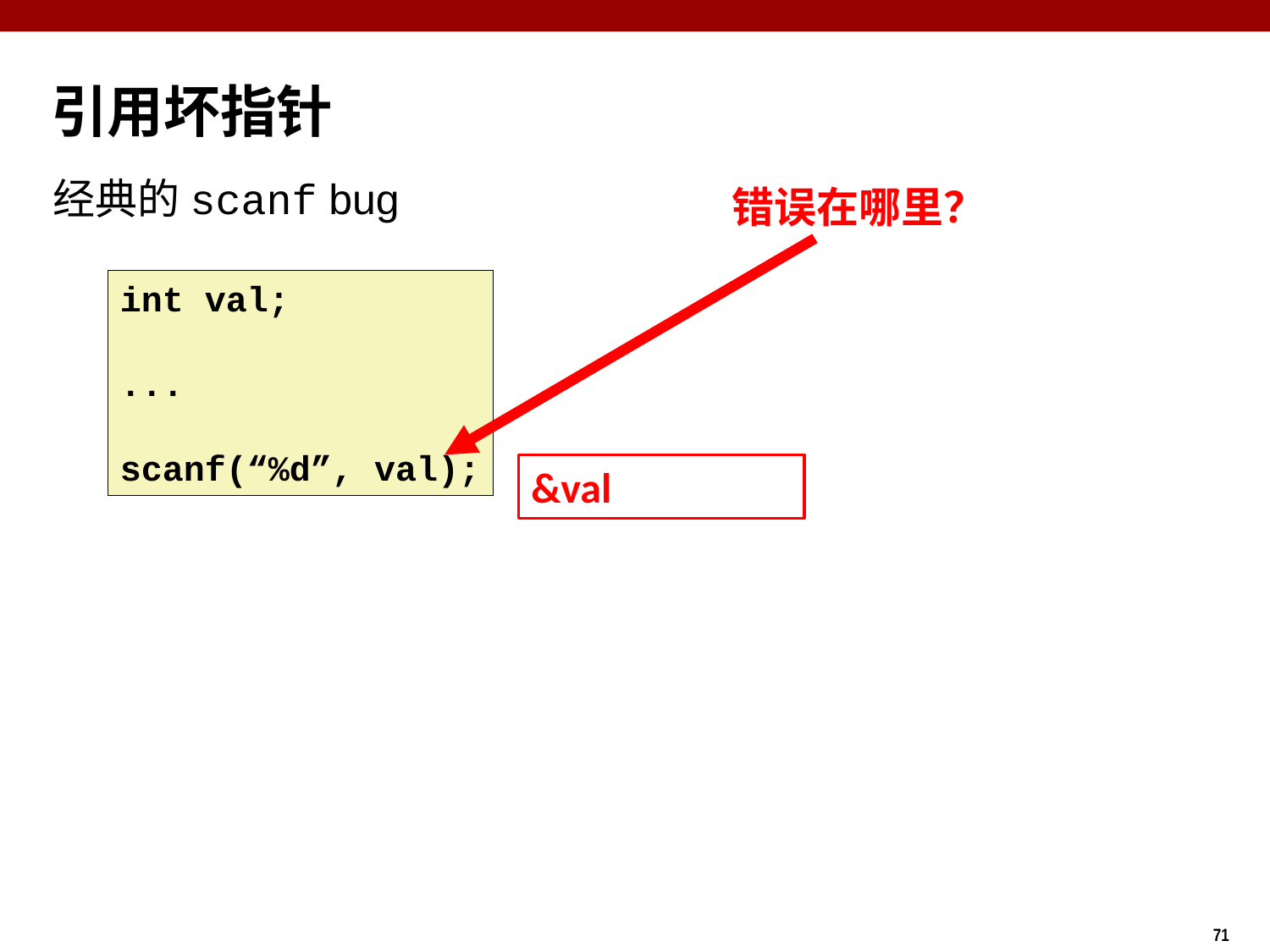

引用坏指针
经典的scanf bug
错误在哪里？
int val;

...

scanf(“%d”, val);
&val